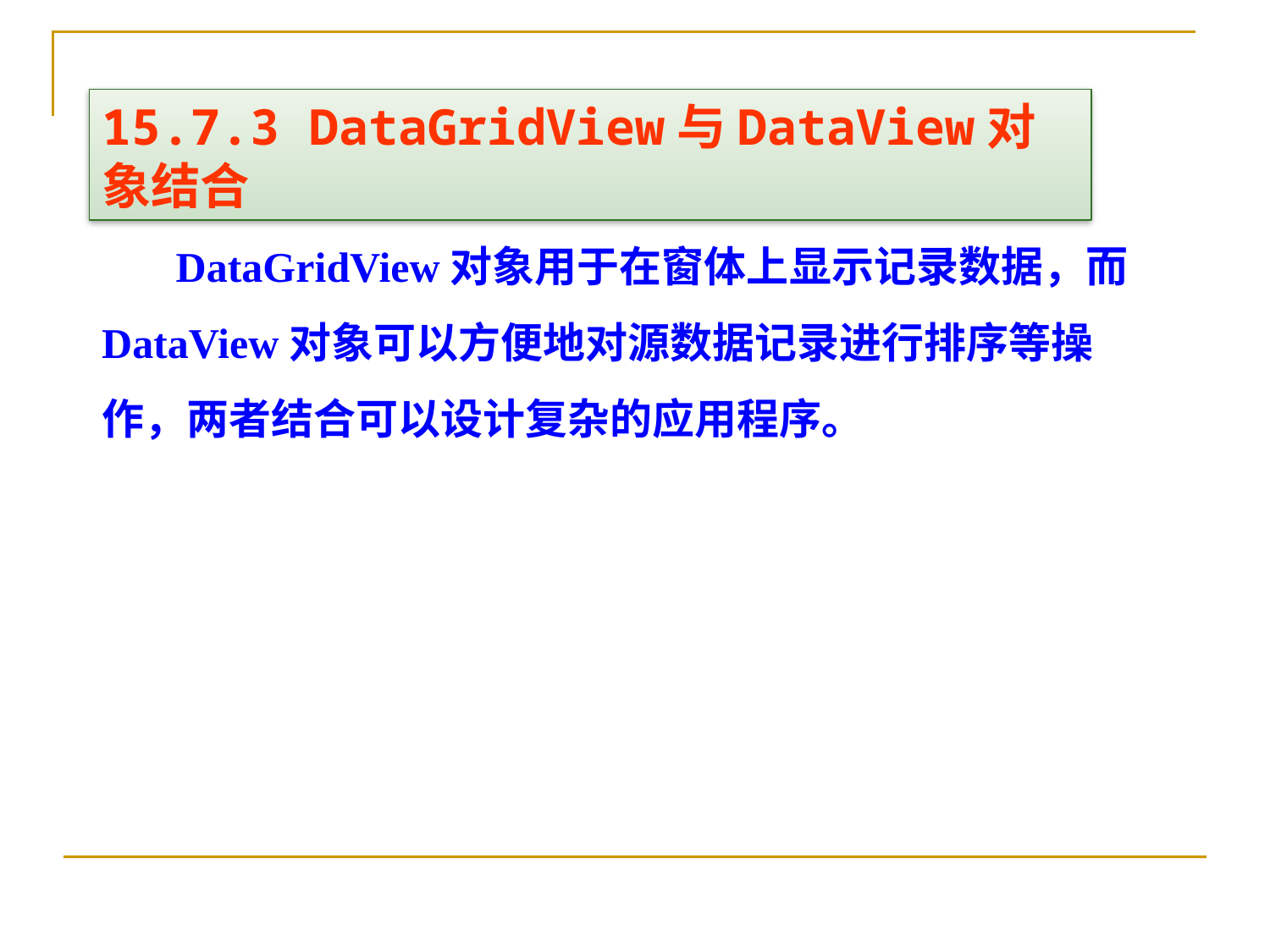

15.7.3 DataGridView与DataView对象结合
       DataGridView对象用于在窗体上显示记录数据，而DataView对象可以方便地对源数据记录进行排序等操作，两者结合可以设计复杂的应用程序。